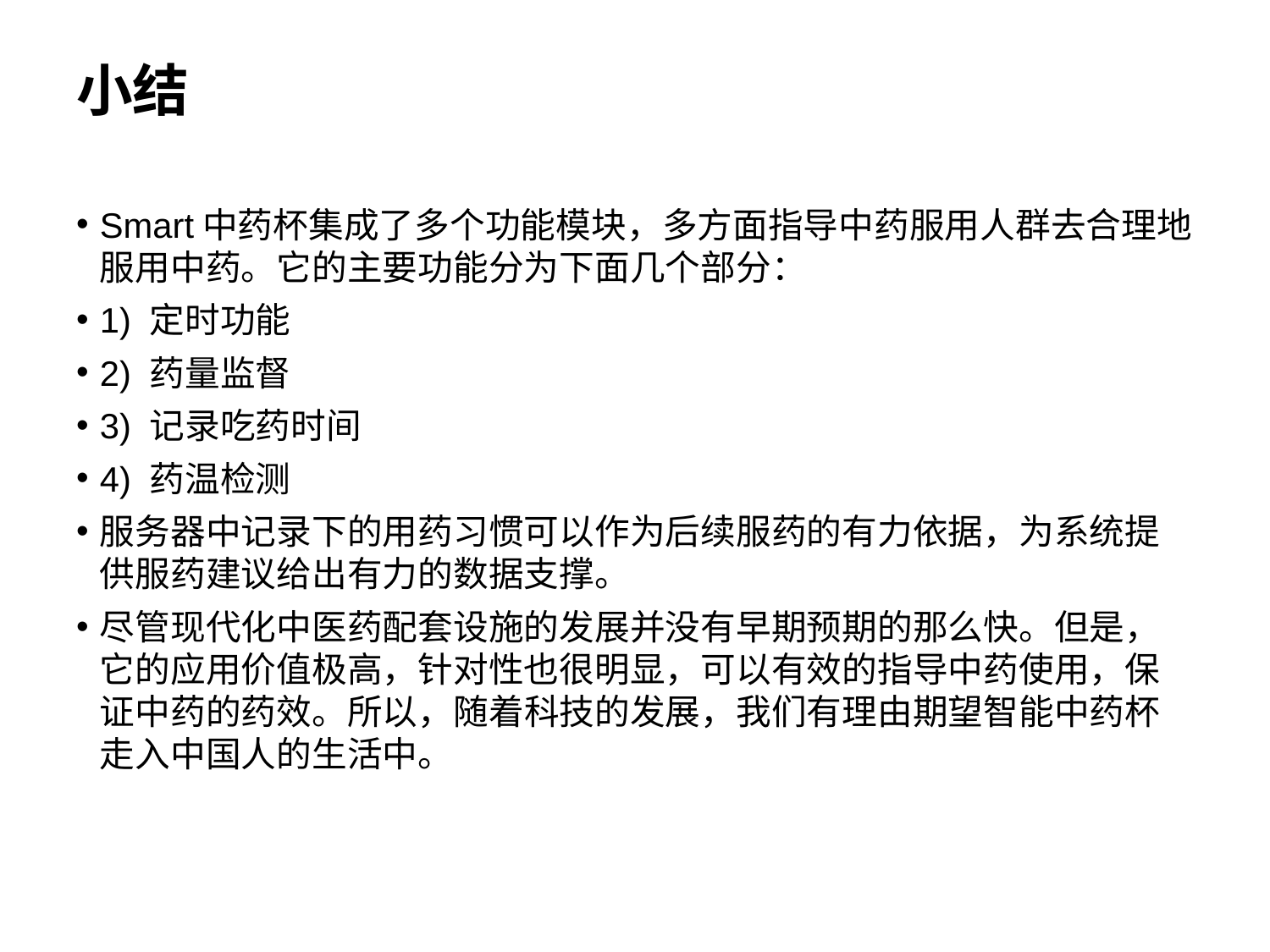

# 小结
Smart中药杯集成了多个功能模块，多方面指导中药服用人群去合理地服用中药。它的主要功能分为下面几个部分：
1) 定时功能
2) 药量监督
3) 记录吃药时间
4) 药温检测
服务器中记录下的用药习惯可以作为后续服药的有力依据，为系统提供服药建议给出有力的数据支撑。
尽管现代化中医药配套设施的发展并没有早期预期的那么快。但是，它的应用价值极高，针对性也很明显，可以有效的指导中药使用，保证中药的药效。所以，随着科技的发展，我们有理由期望智能中药杯走入中国人的生活中。